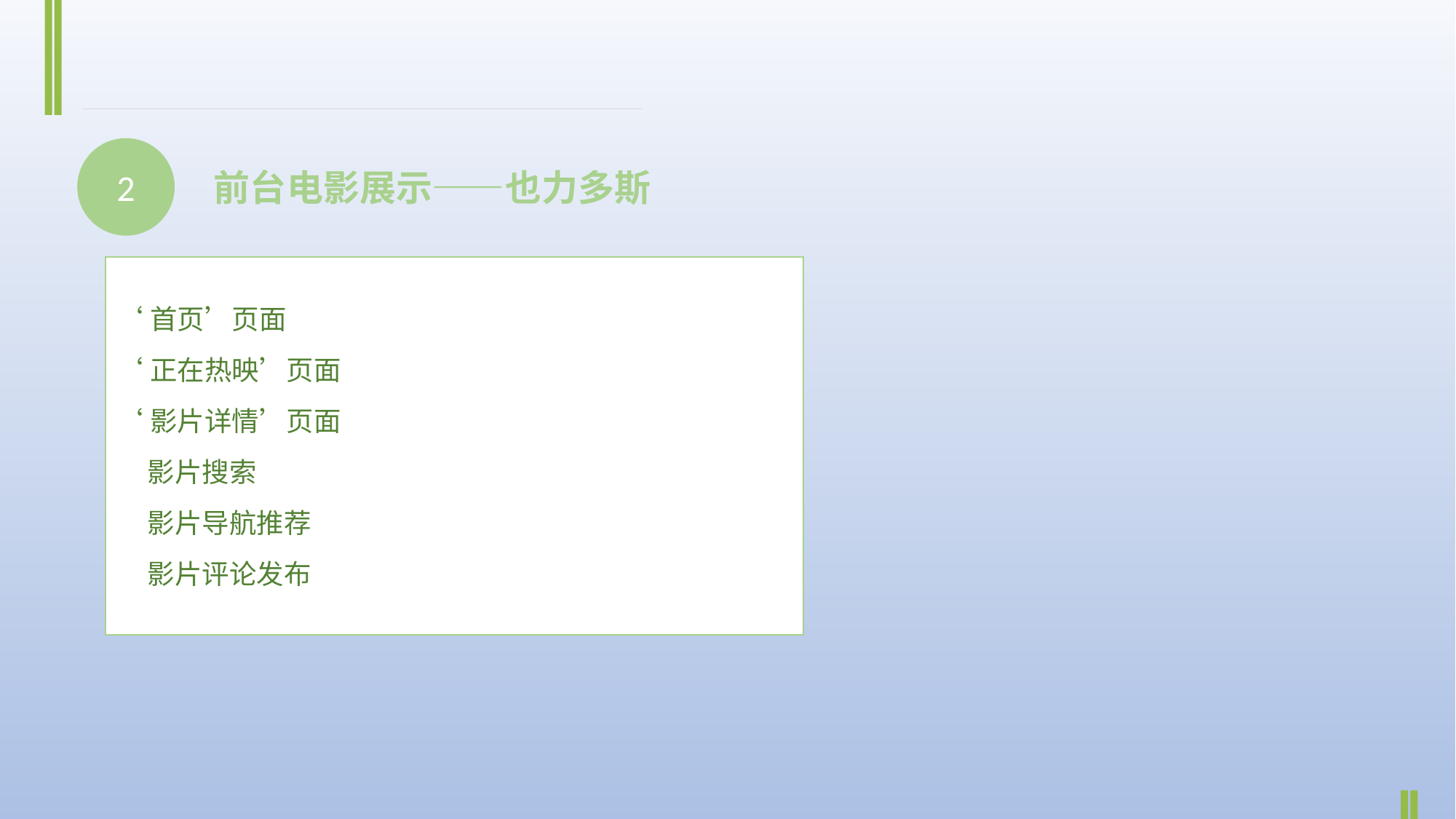

2
前台电影展示——也力多斯
‘首页’页面
‘正在热映’页面
‘影片详情’页面
    影片搜索
    影片导航推荐
    影片评论发布